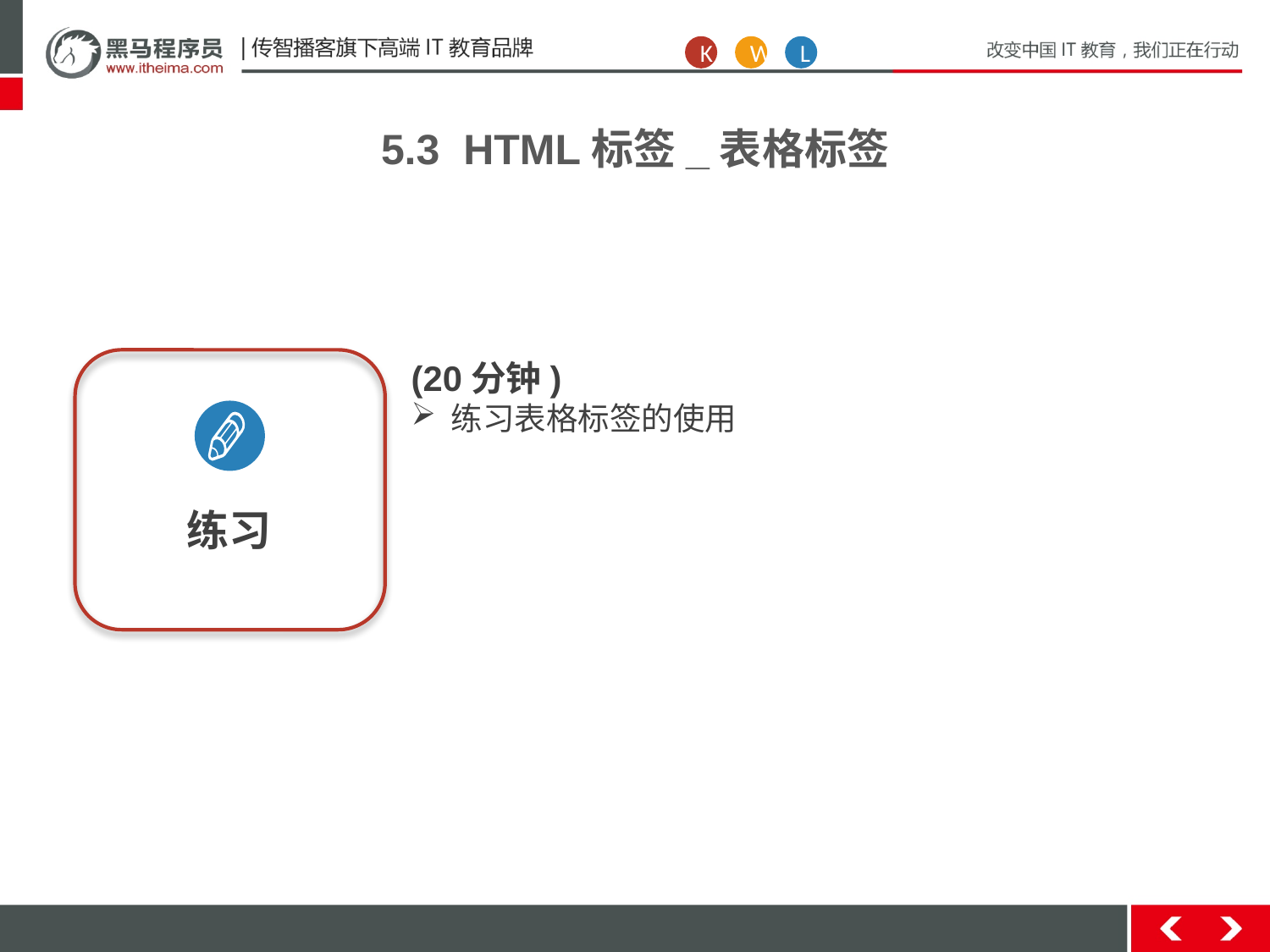

K
W
L
5.3  HTML标签_表格标签

练习
(20分钟)
练习表格标签的使用